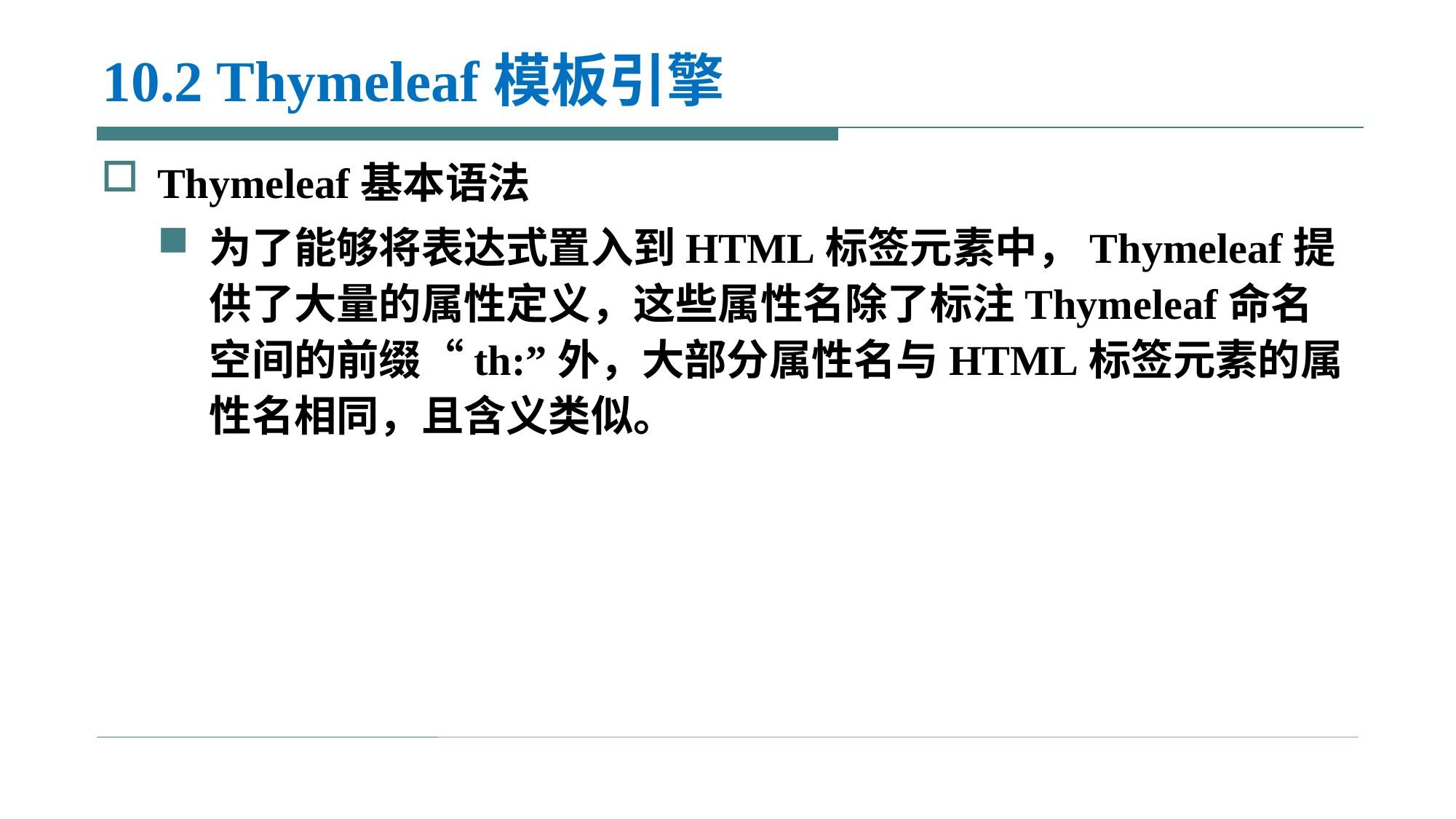

# 10.2 Thymeleaf模板引擎
Thymeleaf基本语法
为了能够将表达式置入到HTML标签元素中，Thymeleaf提供了大量的属性定义，这些属性名除了标注Thymeleaf命名空间的前缀“th:”外，大部分属性名与HTML标签元素的属性名相同，且含义类似。
12